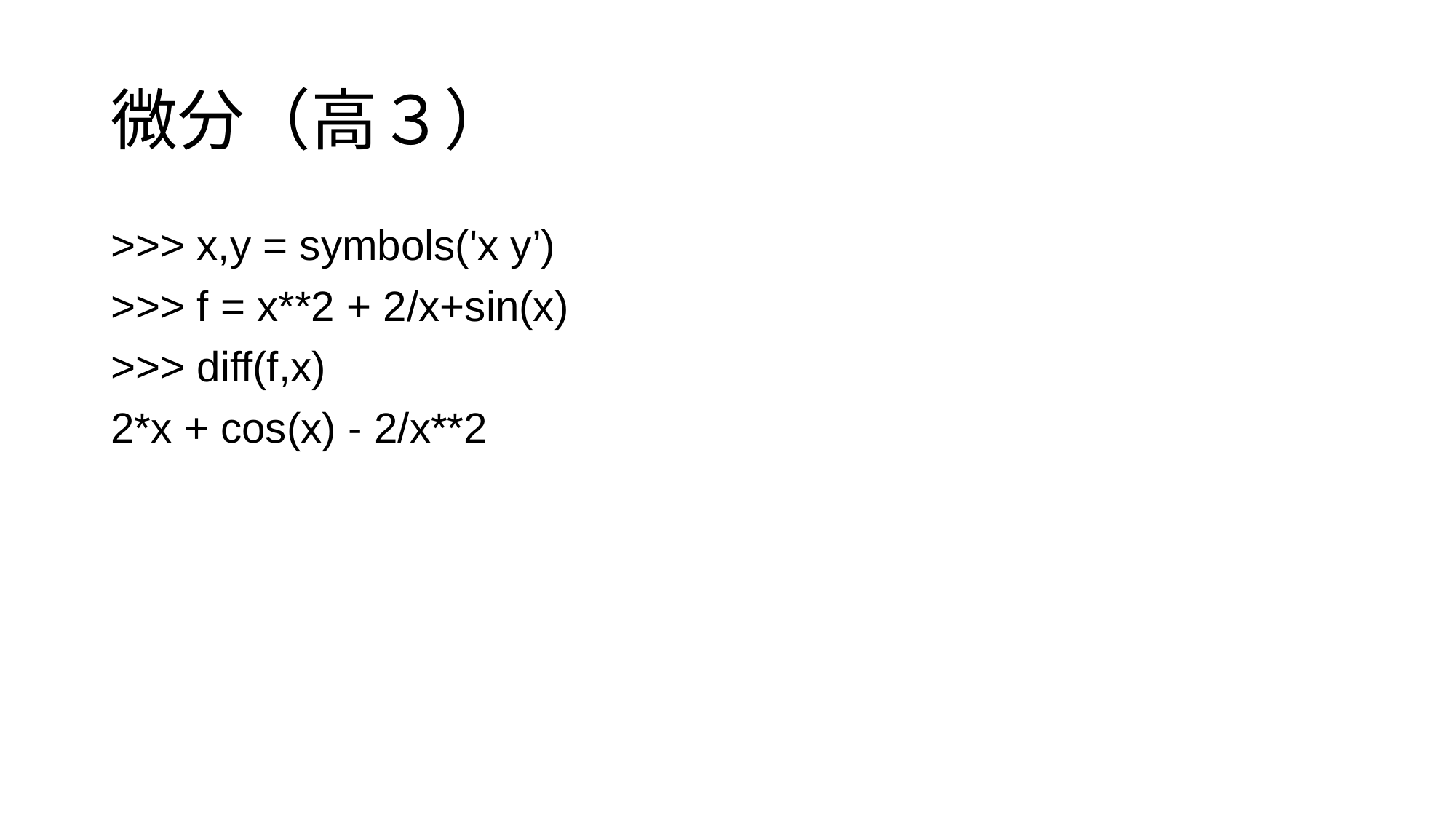

# 微分（高３）
>>> x,y = symbols('x y’)
>>> f = x**2 + 2/x+sin(x)
>>> diff(f,x)
2*x + cos(x) - 2/x**2